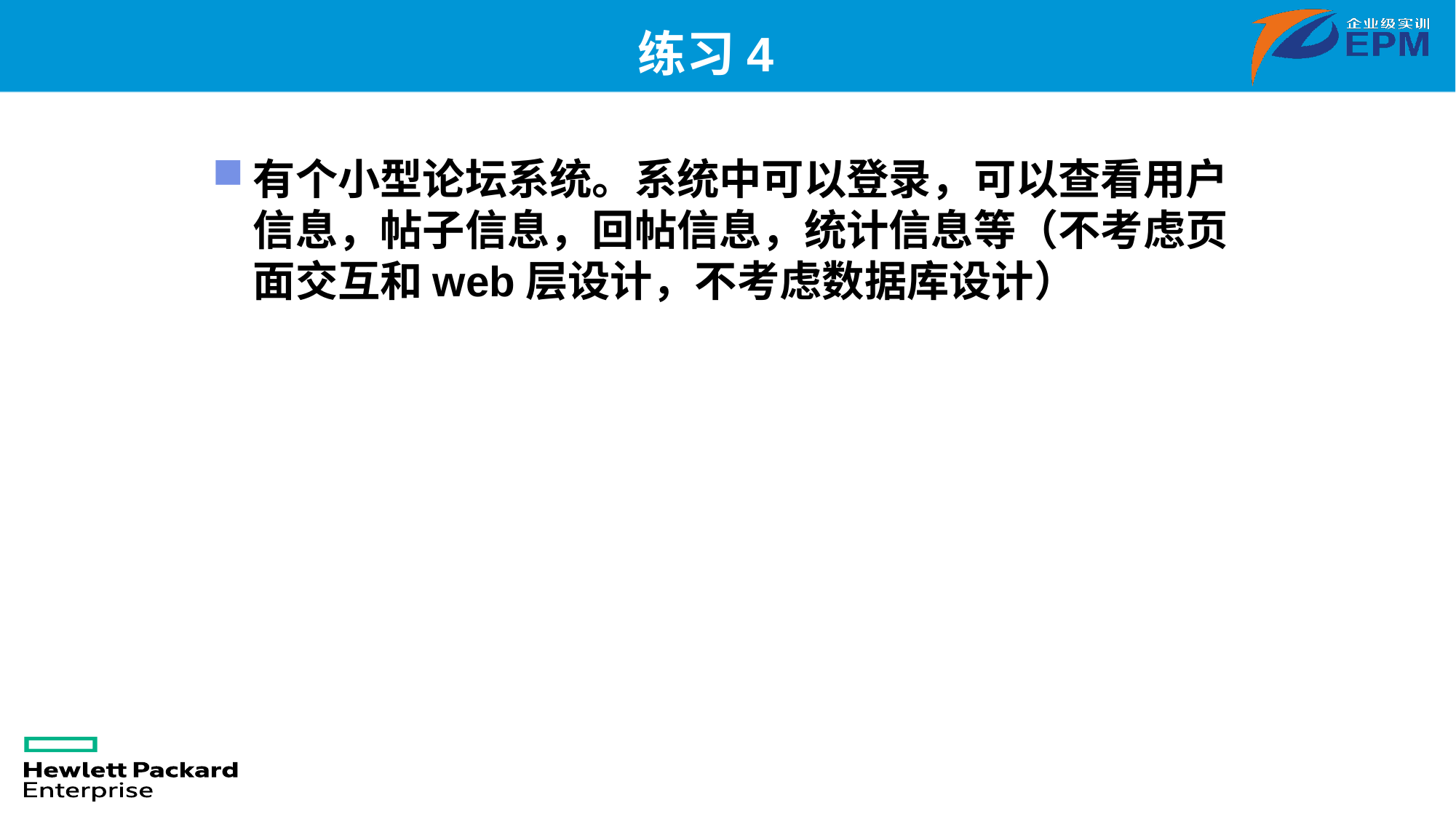

# 练习4
有个小型论坛系统。系统中可以登录，可以查看用户信息，帖子信息，回帖信息，统计信息等（不考虑页面交互和web层设计，不考虑数据库设计）